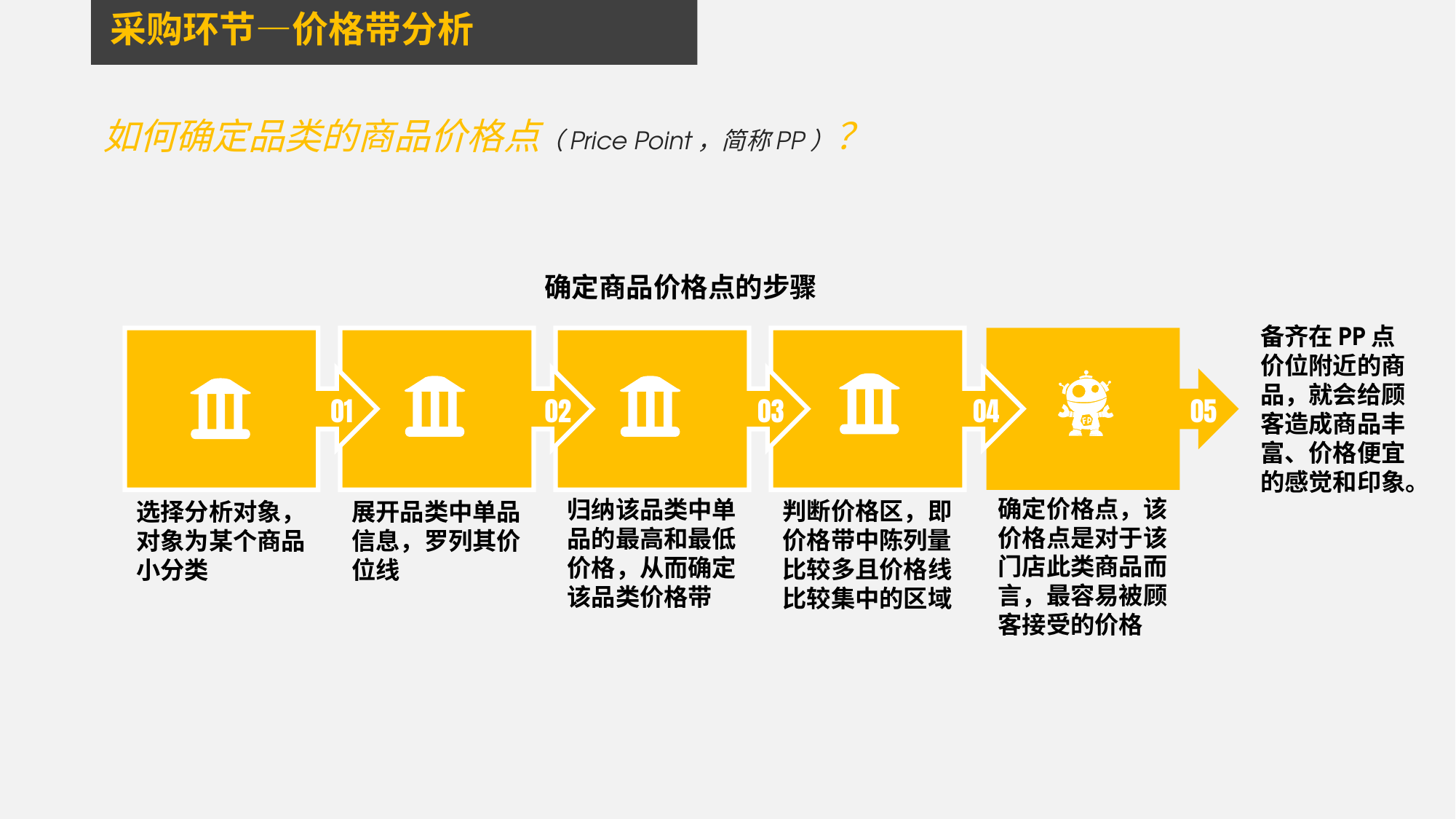

采购环节—价格带分析
如何确定品类的商品价格点（Price Point，简称PP）？
确定商品价格点的步骤

01
02
03
04
05
归纳该品类中单品的最高和最低价格，从而确定该品类价格带
确定价格点，该价格点是对于该门店此类商品而言，最容易被顾客接受的价格
选择分析对象，对象为某个商品小分类
展开品类中单品信息，罗列其价位线
判断价格区，即价格带中陈列量比较多且价格线比较集中的区域
备齐在PP点价位附近的商品，就会给顾客造成商品丰富、价格便宜的感觉和印象。